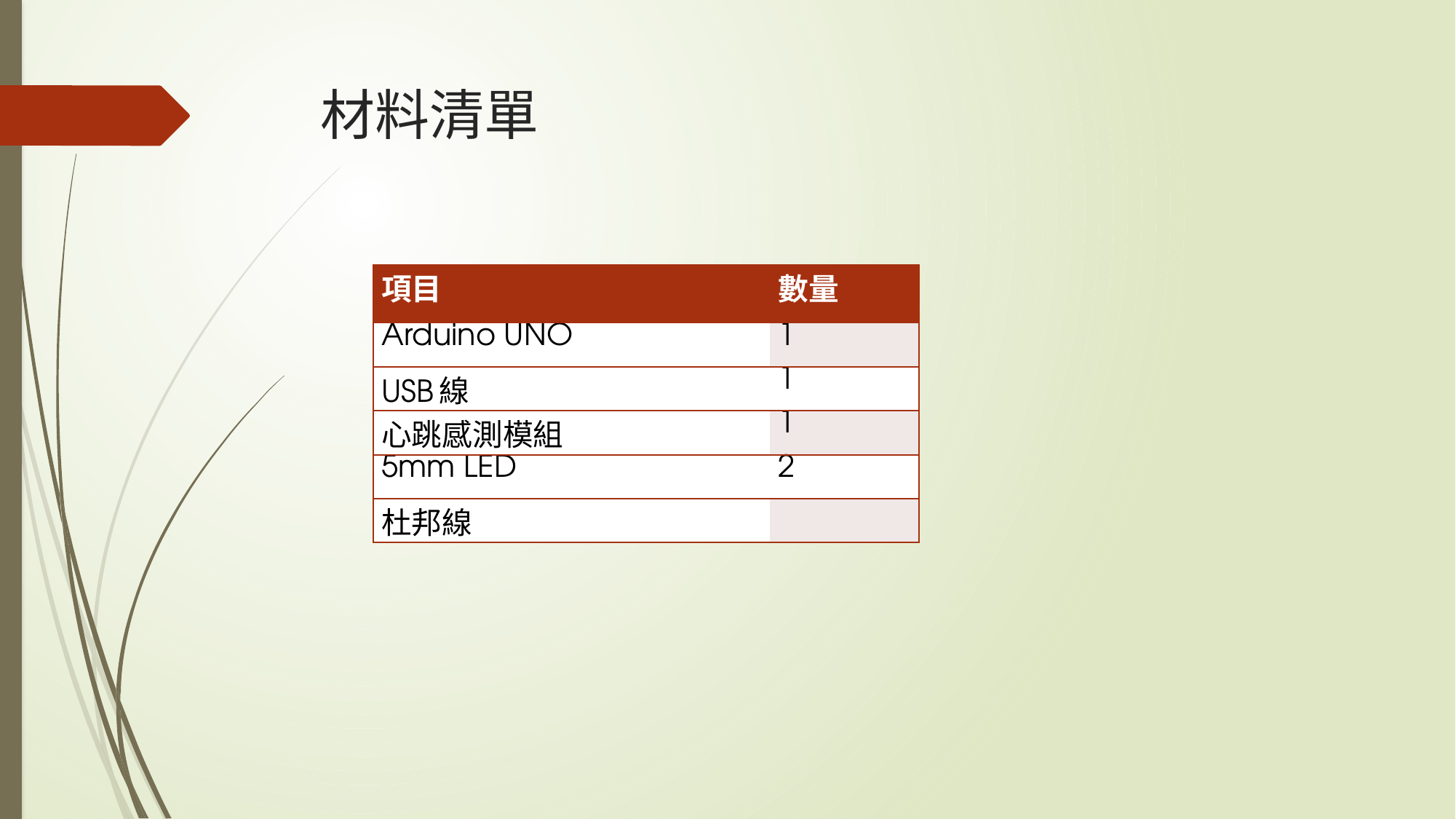

# 材料清單
| 項目 | 數量 |
| --- | --- |
| Arduino UNO | 1 |
| USB線 | 1 |
| 心跳感測模組 | 1 |
| 5mm LED | 2 |
| 杜邦線 |  |